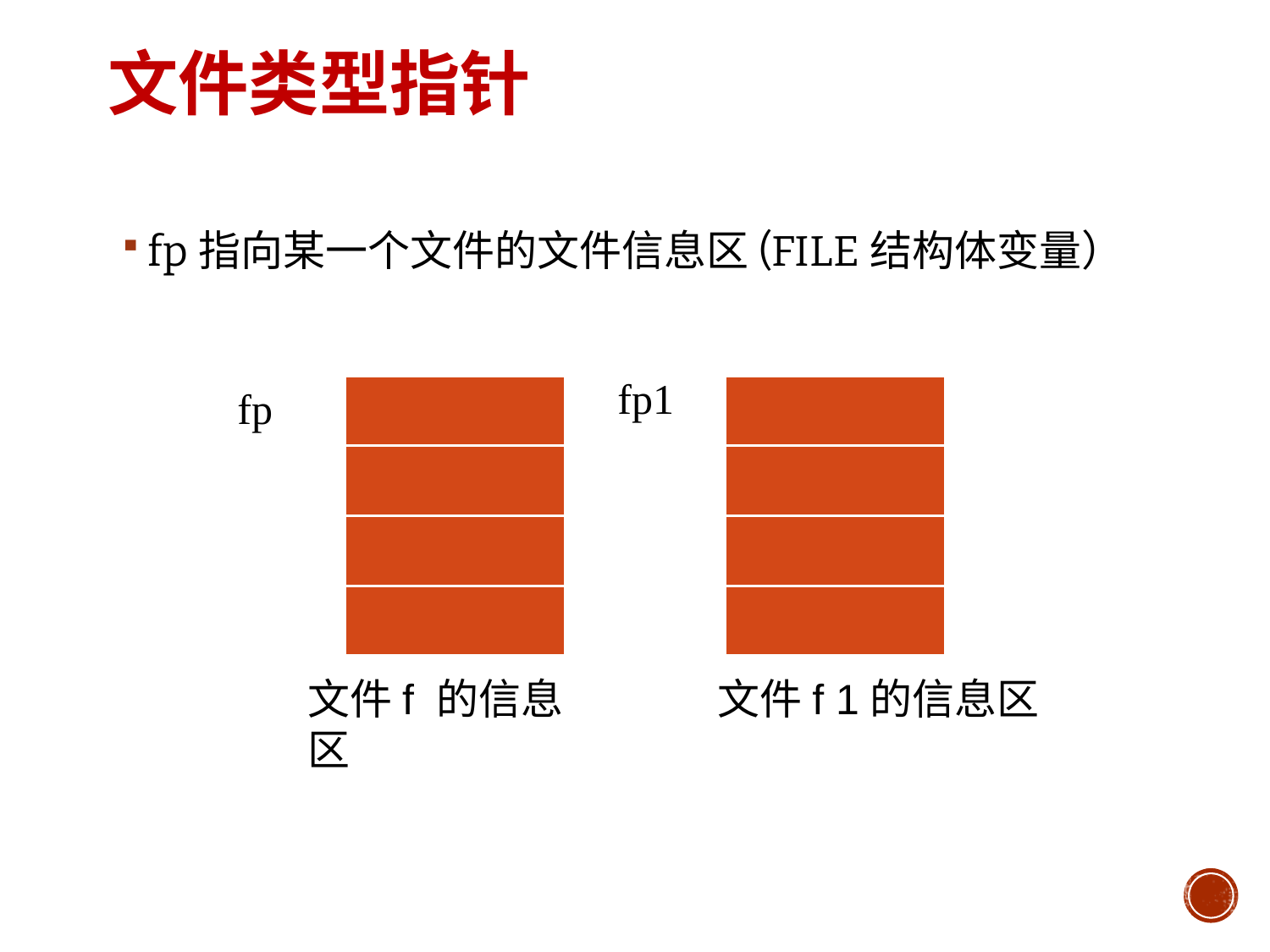

# 文件类型指针
fp指向某一个文件的文件信息区(FILE结构体变量）
fp1
fp

文件f 的信息区
文件f 1的信息区
16